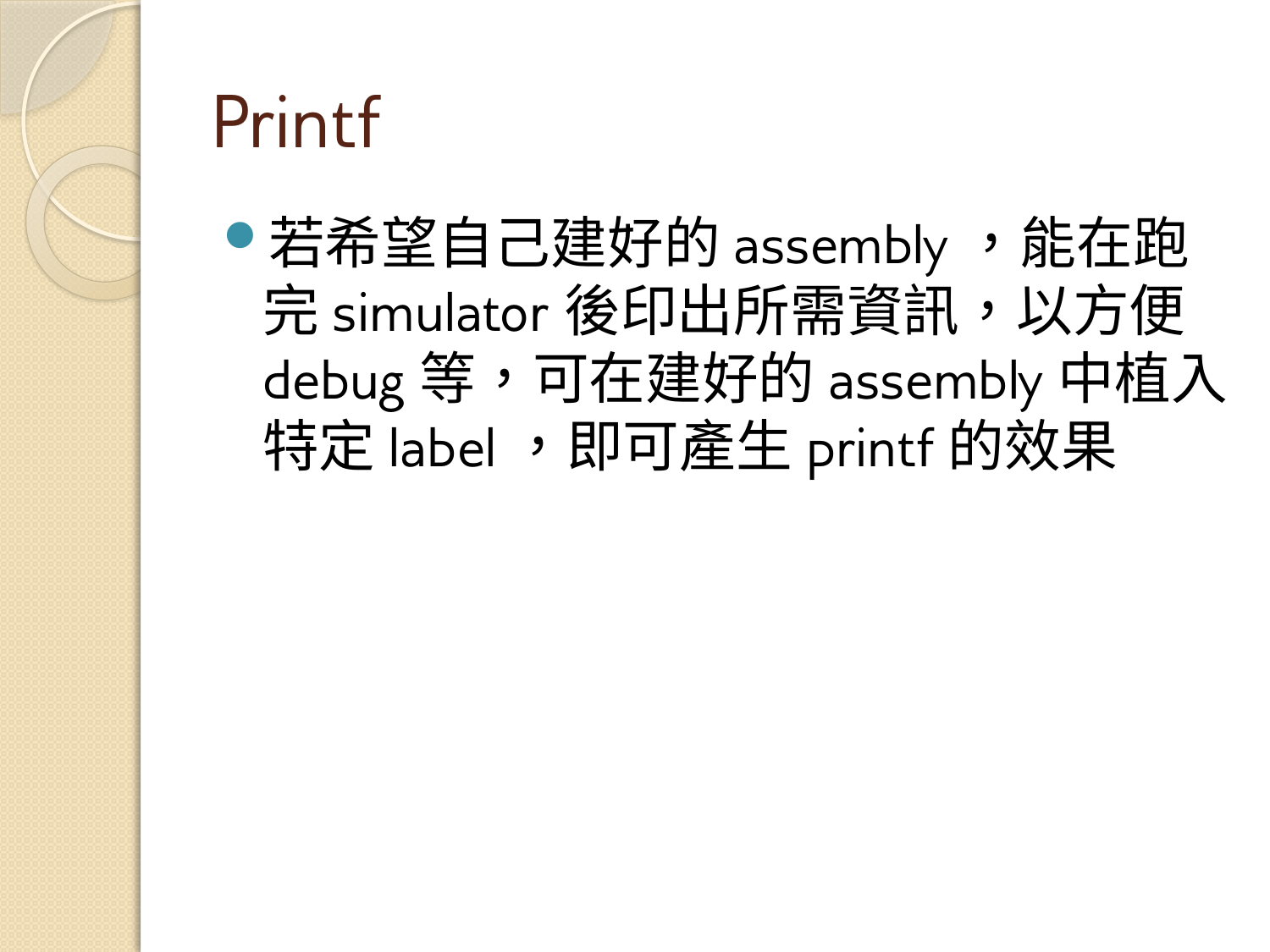

# Printf
若希望自己建好的assembly，能在跑完simulator後印出所需資訊，以方便debug等，可在建好的assembly中植入特定label，即可產生printf的效果